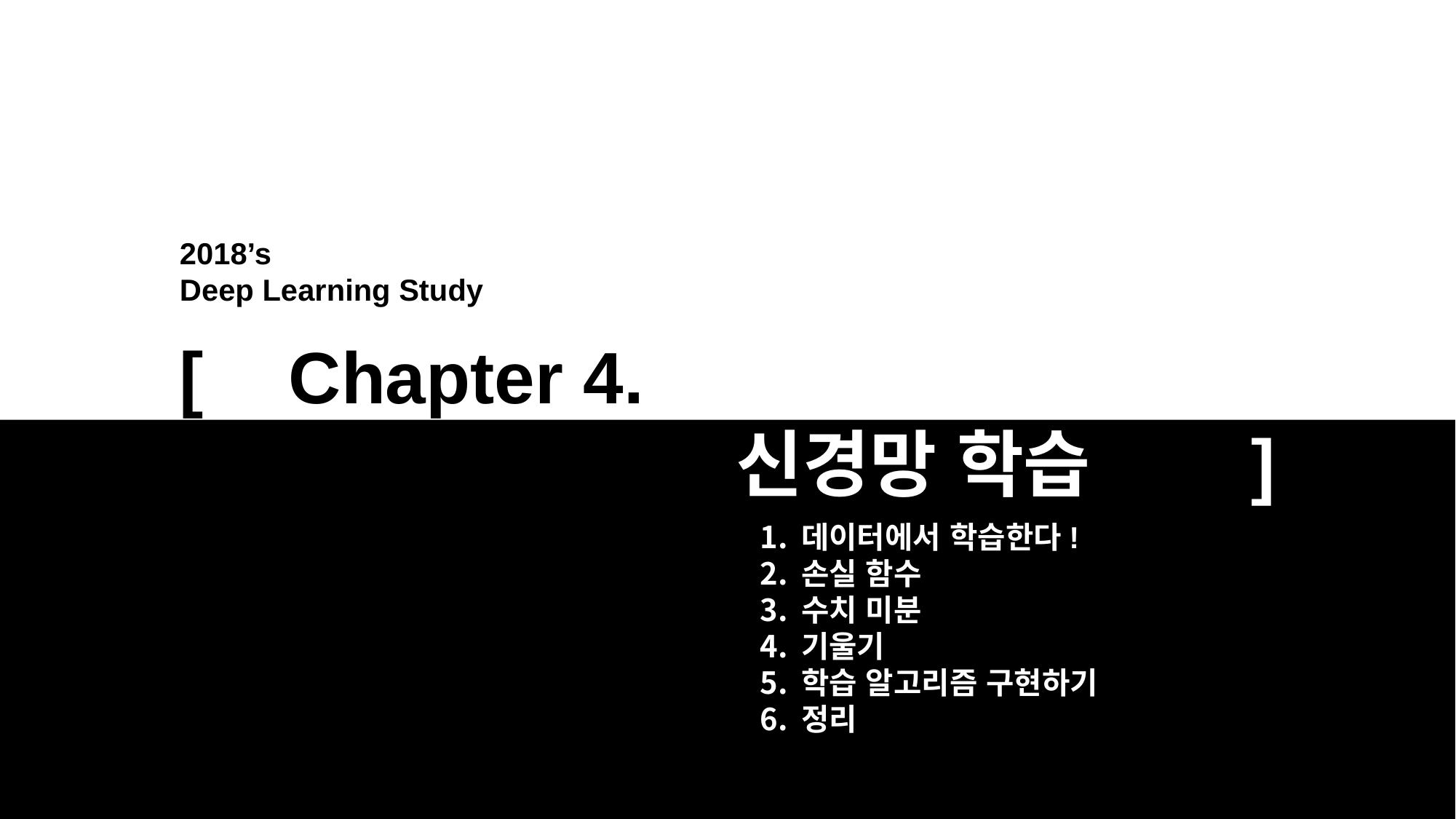

Chapter 1. 헬로 파이썬
2018’s
Deep Learning Study
[	Chapter 4.
신경망 학습	   ]

데이터에서 학습한다!
손실 함수
수치 미분
기울기
학습 알고리즘 구현하기
정리